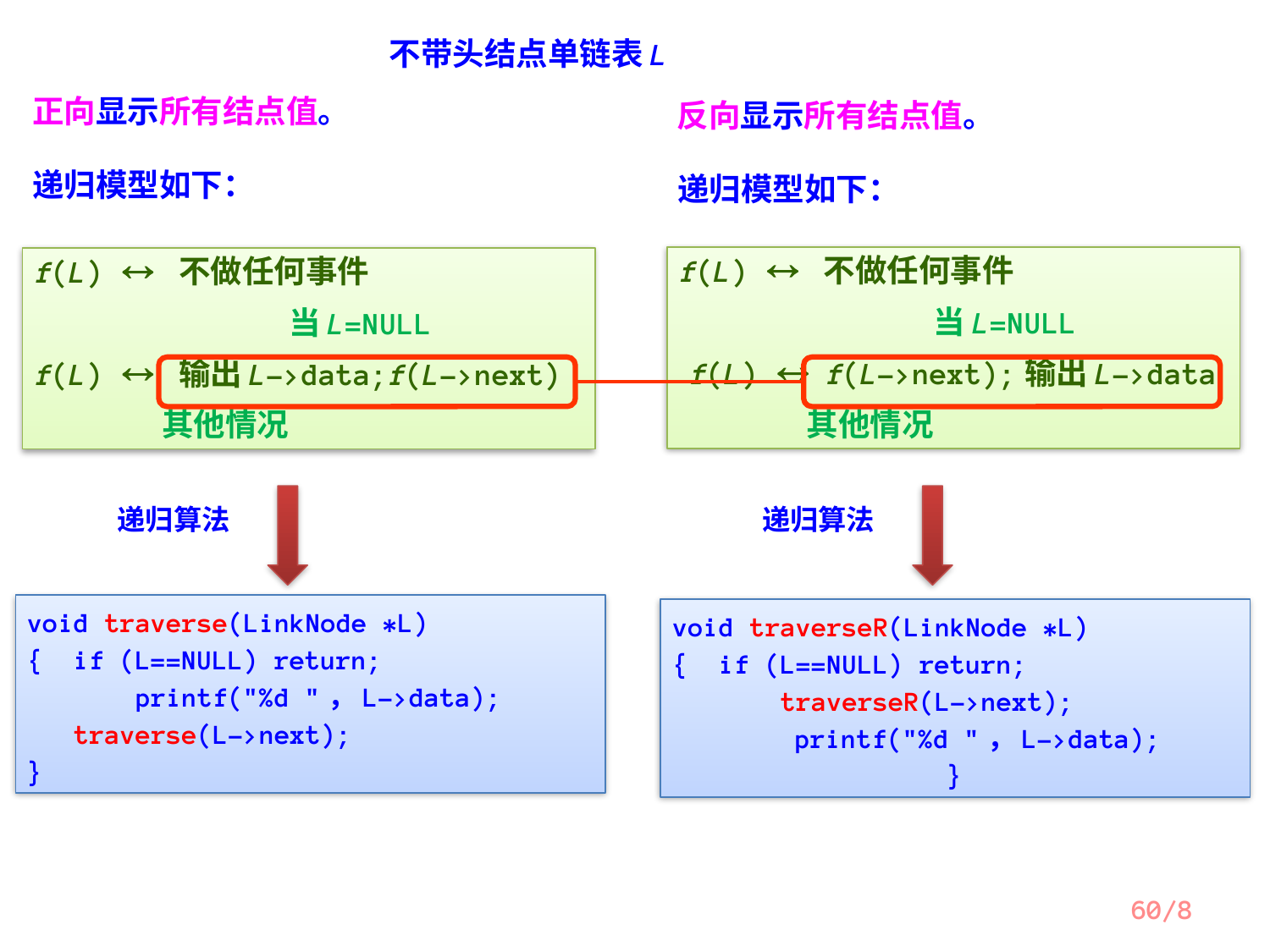

不带头结点单链表L
正向显示所有结点值。
反向显示所有结点值。
递归模型如下：
f(L) ↔ 不做任何事件
	 	当L=NULL
f(L) ↔ 输出L->data;f(L->next)
        	其他情况
递归模型如下：
f(L) ↔ 不做任何事件
	 	当L=NULL
f(L) ↔ f(L->next);输出L->data
        	其他情况

递归算法
void traverse(LinkNode *L)
{  if (L==NULL) return;
       printf("%d "，L->data);
   traverse(L->next);
}

递归算法
void traverseR(LinkNode *L)
{  if (L==NULL) return;
       traverseR(L->next);
   printf("%d "，L->data);
}
60/8